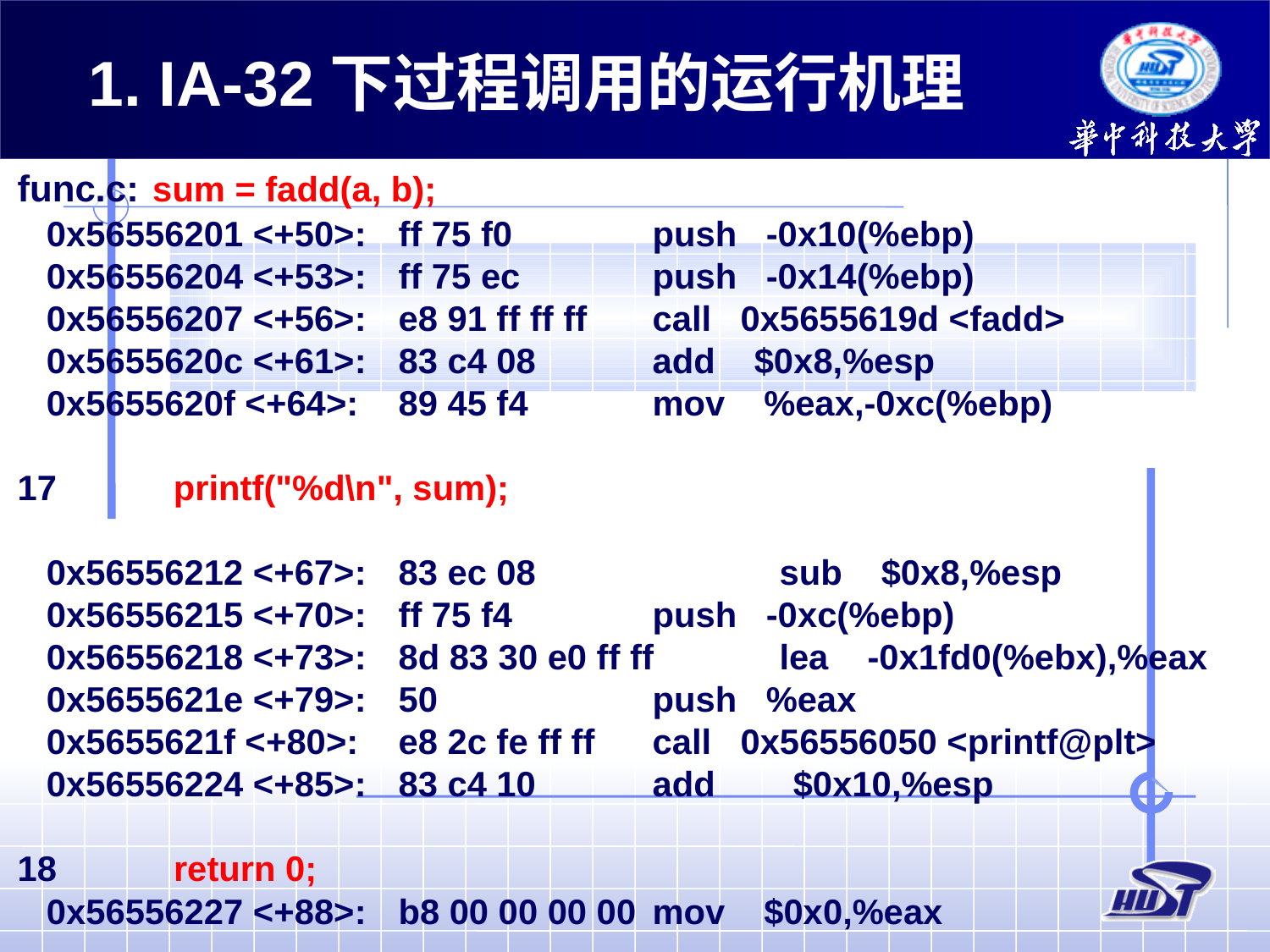

1. IA-32下过程调用的运行机理
func.c: sum = fadd(a, b);
   0x56556201 <+50>:	ff 75 f0		push   -0x10(%ebp)
   0x56556204 <+53>:	ff 75 ec		push   -0x14(%ebp)
   0x56556207 <+56>:	e8 91 ff ff ff	call   0x5655619d <fadd>
   0x5655620c <+61>:	83 c4 08	add    $0x8,%esp
   0x5655620f <+64>:	89 45 f4	mov    %eax,-0xc(%ebp)

17	   printf("%d\n", sum);

   0x56556212 <+67>:	83 ec 08		sub    $0x8,%esp
   0x56556215 <+70>:	ff 75 f4		push   -0xc(%ebp)
   0x56556218 <+73>:	8d 83 30 e0 ff ff	lea    -0x1fd0(%ebx),%eax
   0x5655621e <+79>:	50		push   %eax
   0x5655621f <+80>:	e8 2c fe ff ff	call   0x56556050 <printf@plt>
   0x56556224 <+85>:	83 c4 10	add        $0x10,%esp

18	   return 0;
   0x56556227 <+88>:	b8 00 00 00 00	mov    $0x0,%eax